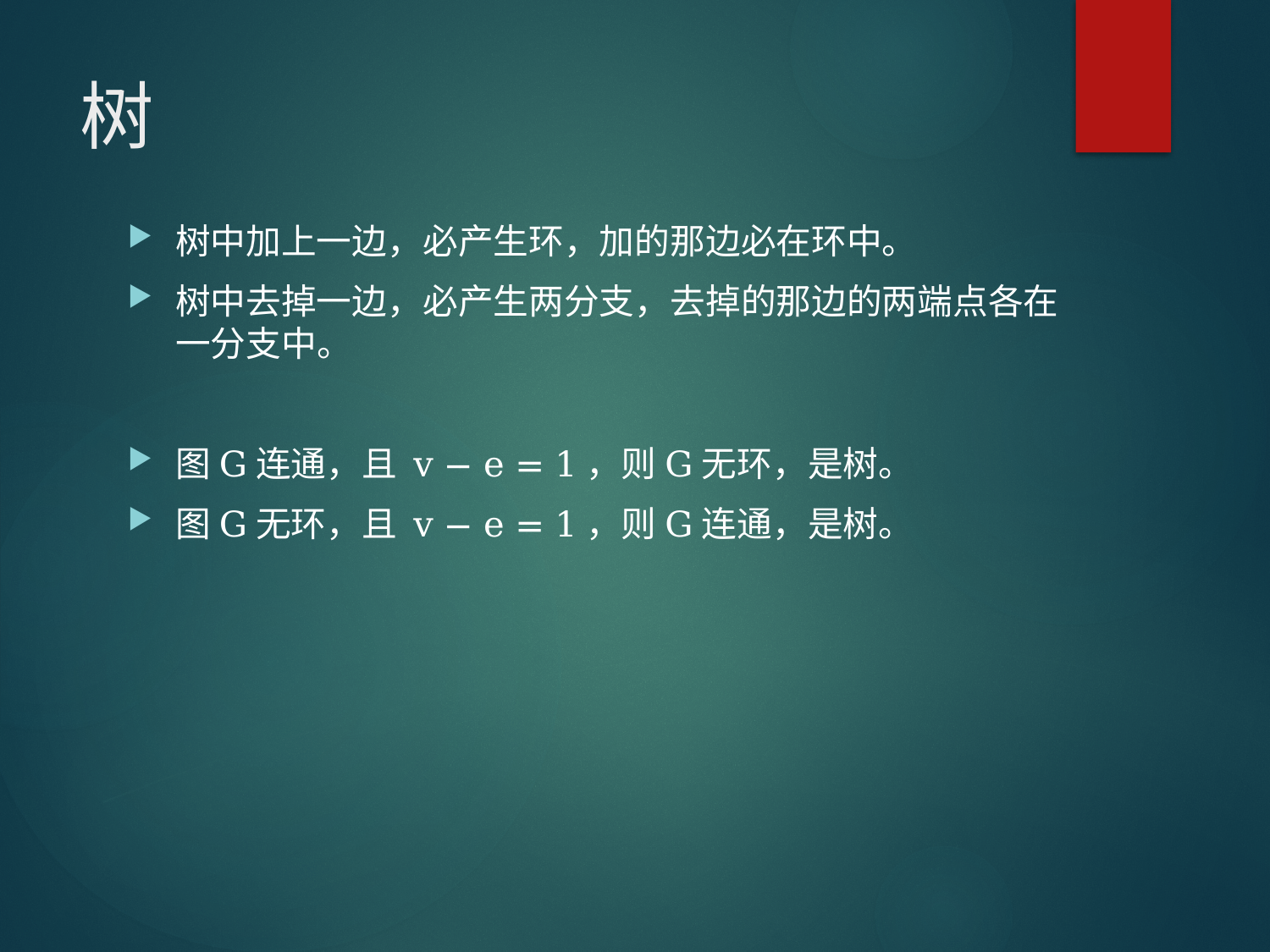

# 树
树中加上一边，必产生环，加的那边必在环中。
树中去掉一边，必产生两分支，去掉的那边的两端点各在一分支中。

图G连通，且 v − e = 1，则G无环，是树。
图G无环，且 v − e = 1，则G连通，是树。